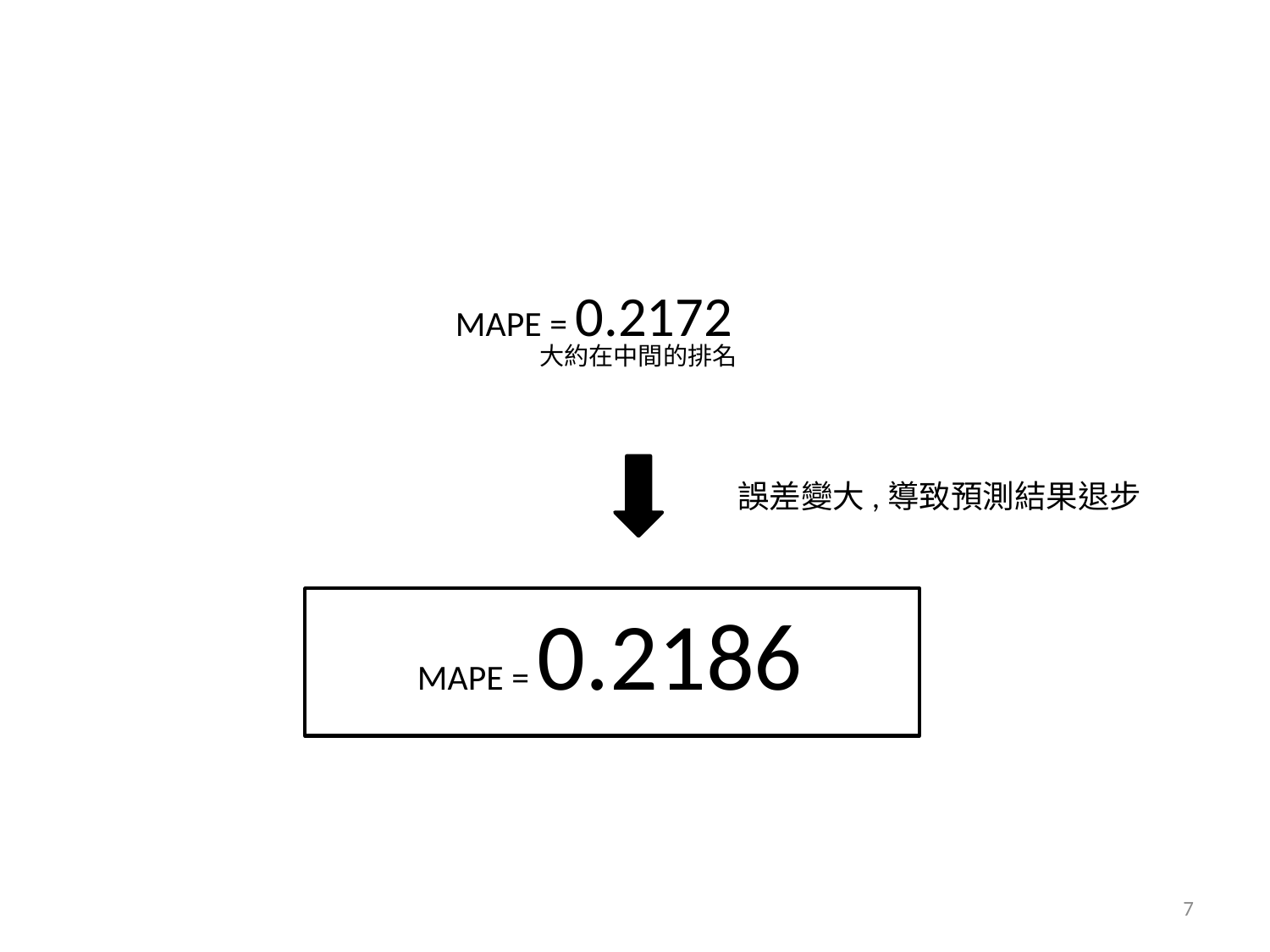

#
MAPE = 0.2172
大約在中間的排名

誤差變大,導致預測結果退步

MAPE = 0.2186
7